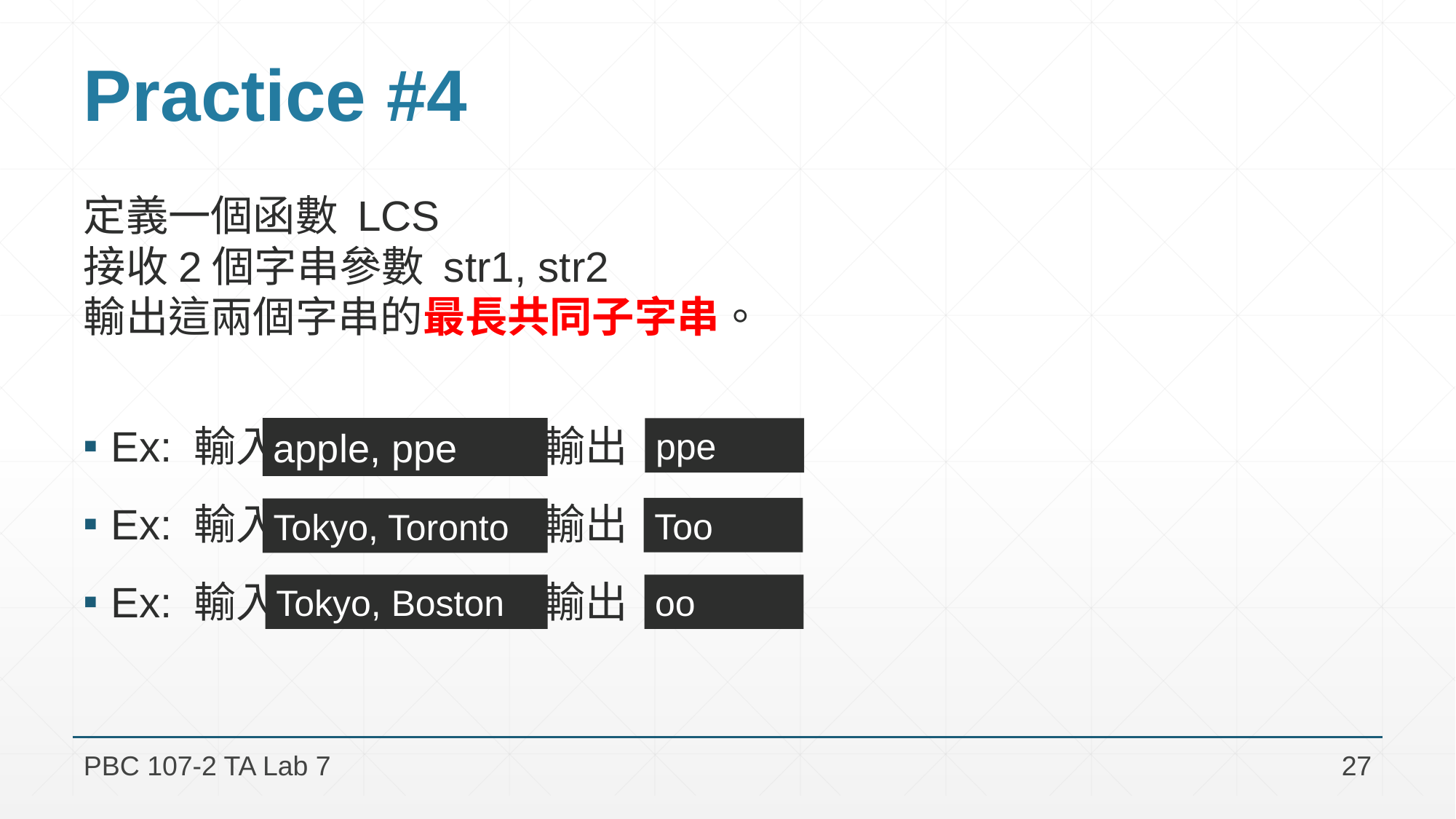

# Practice #4
定義一個函數 LCS
接收2個字串參數 str1, str2
輸出這兩個字串的最長共同子字串。

Ex: 輸入                            輸出
Ex: 輸入                            輸出
Ex: 輸入                            輸出

apple, ppe
ppe
Too
Tokyo, Toronto
Tokyo, Boston
oo
PBC 107-2 TA Lab 7
27